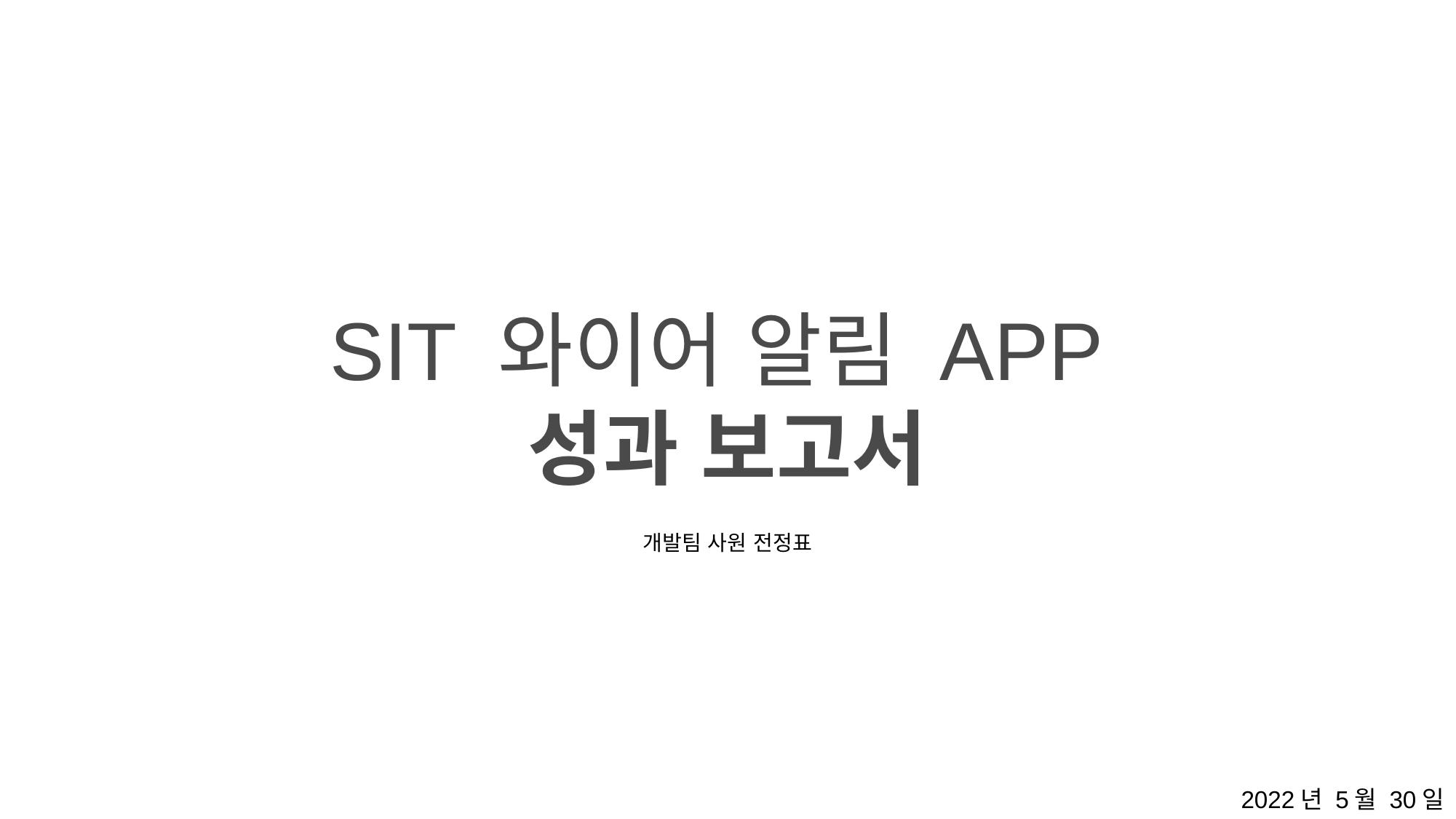

SIT 와이어 알림 APP
성과 보고서
개발팀 사원 전정표
2022년 5월 30일